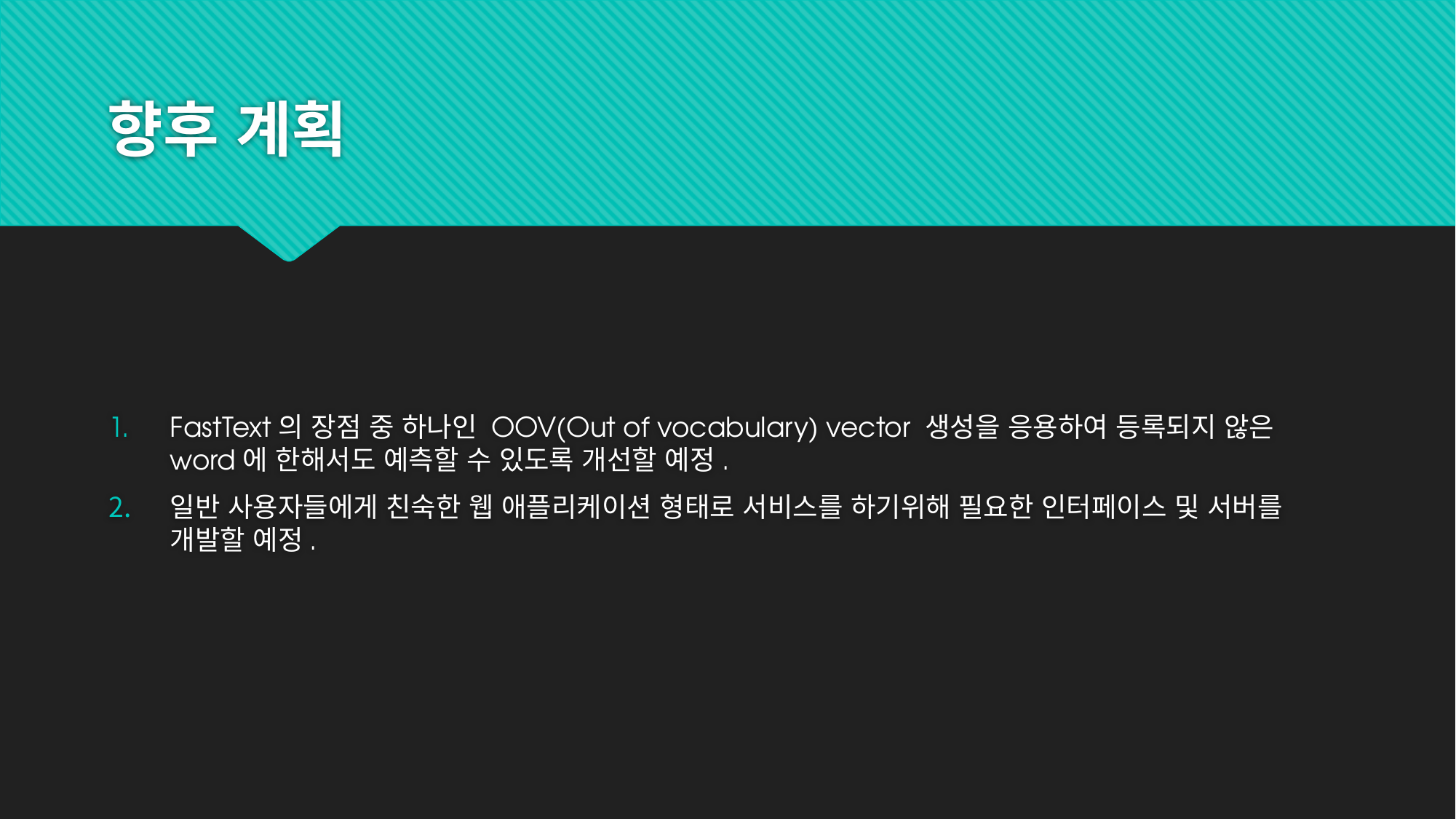

# 향후 계획
FastText의 장점 중 하나인 OOV(Out of vocabulary) vector 생성을 응용하여 등록되지 않은 word에 한해서도 예측할 수 있도록 개선할 예정.
일반 사용자들에게 친숙한 웹 애플리케이션 형태로 서비스를 하기위해 필요한 인터페이스 및 서버를 개발할 예정.